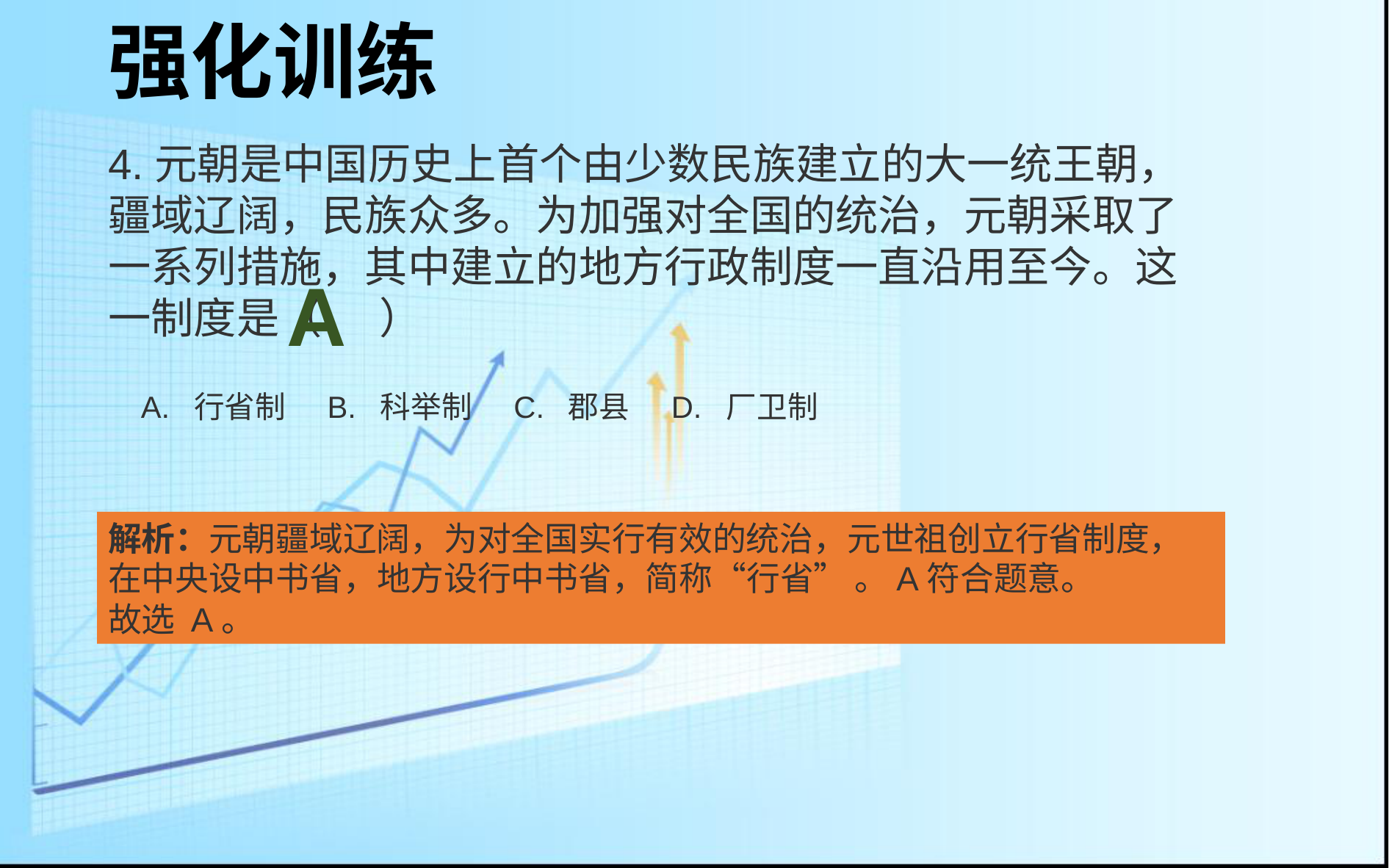

强化训练
4.元朝是中国历史上首个由少数民族建立的大一统王朝，疆域辽阔，民族众多。为加强对全国的统治，元朝采取了一系列措施，其中建立的地方行政制度一直沿用至今。这一制度是（      ）
A
A.  行省制     B.  科举制     C.  郡县     D.  厂卫制
解析：元朝疆域辽阔，为对全国实行有效的统治，元世祖创立行省制度， 在中央设中书省，地方设行中书省，简称“行省” 。A符合题意。
故选 A。